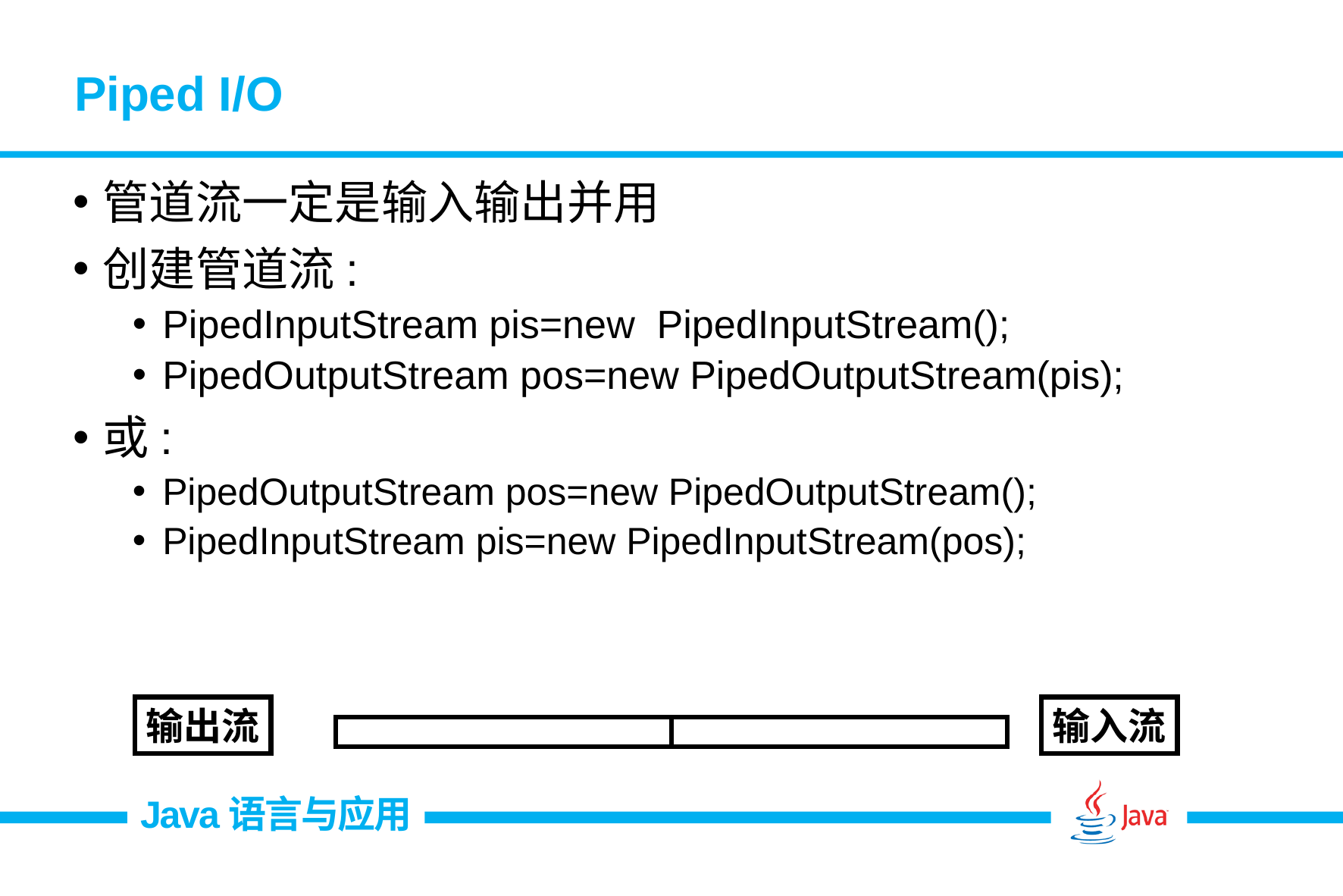

# Piped I/O
管道流一定是输入输出并用
创建管道流:
PipedInputStream pis=new  PipedInputStream();
PipedOutputStream pos=new PipedOutputStream(pis);
或:
PipedOutputStream pos=new PipedOutputStream();
PipedInputStream pis=new PipedInputStream(pos);
输出流
输入流

37